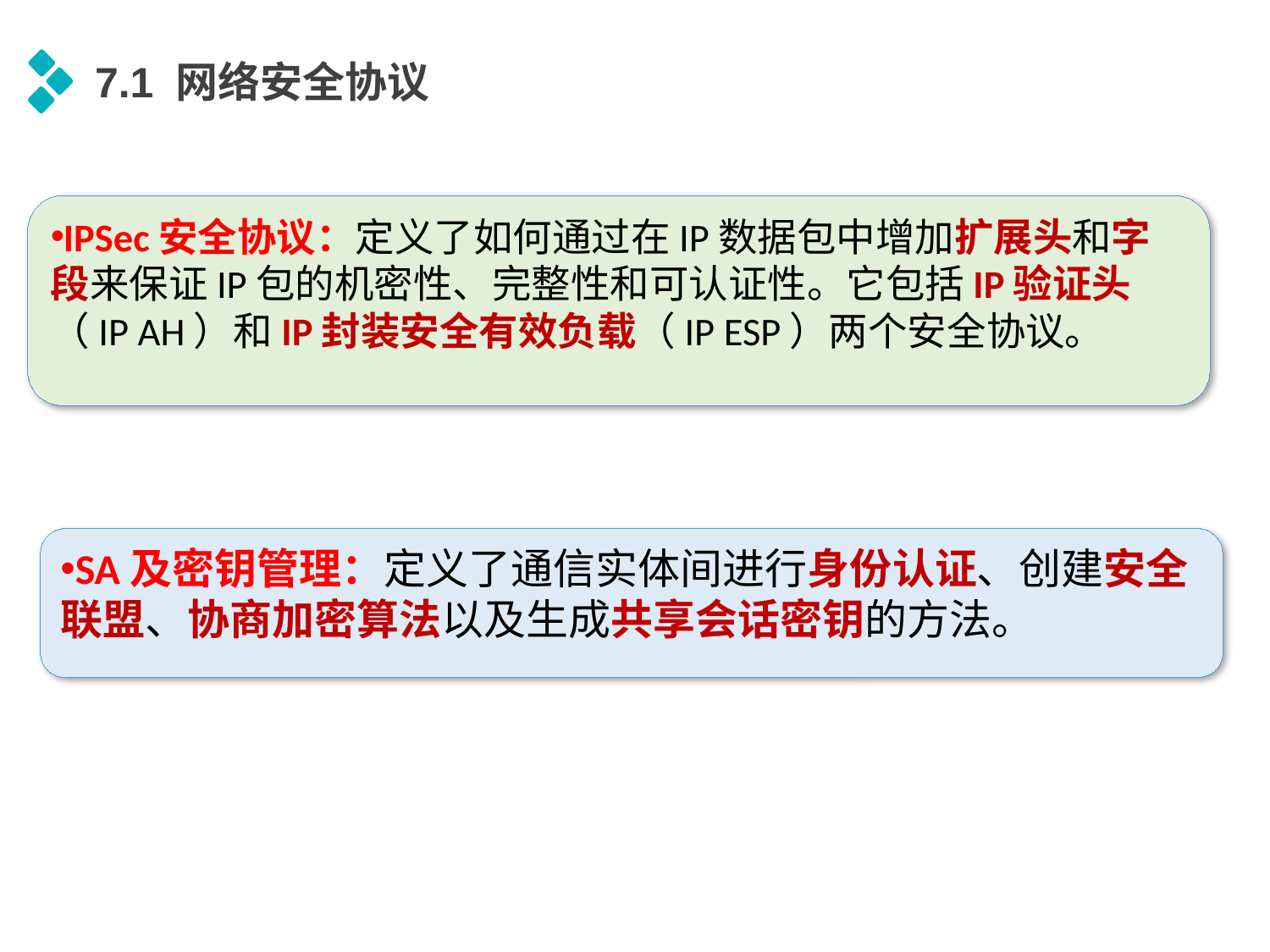

7.1 网络安全协议

IPSec安全协议：定义了如何通过在IP数据包中增加扩展头和字段来保证IP包的机密性、完整性和可认证性。它包括IP验证头（IP AH）和IP封装安全有效负载（IP ESP）两个安全协议。
SA及密钥管理：定义了通信实体间进行身份认证、创建安全联盟、协商加密算法以及生成共享会话密钥的方法。